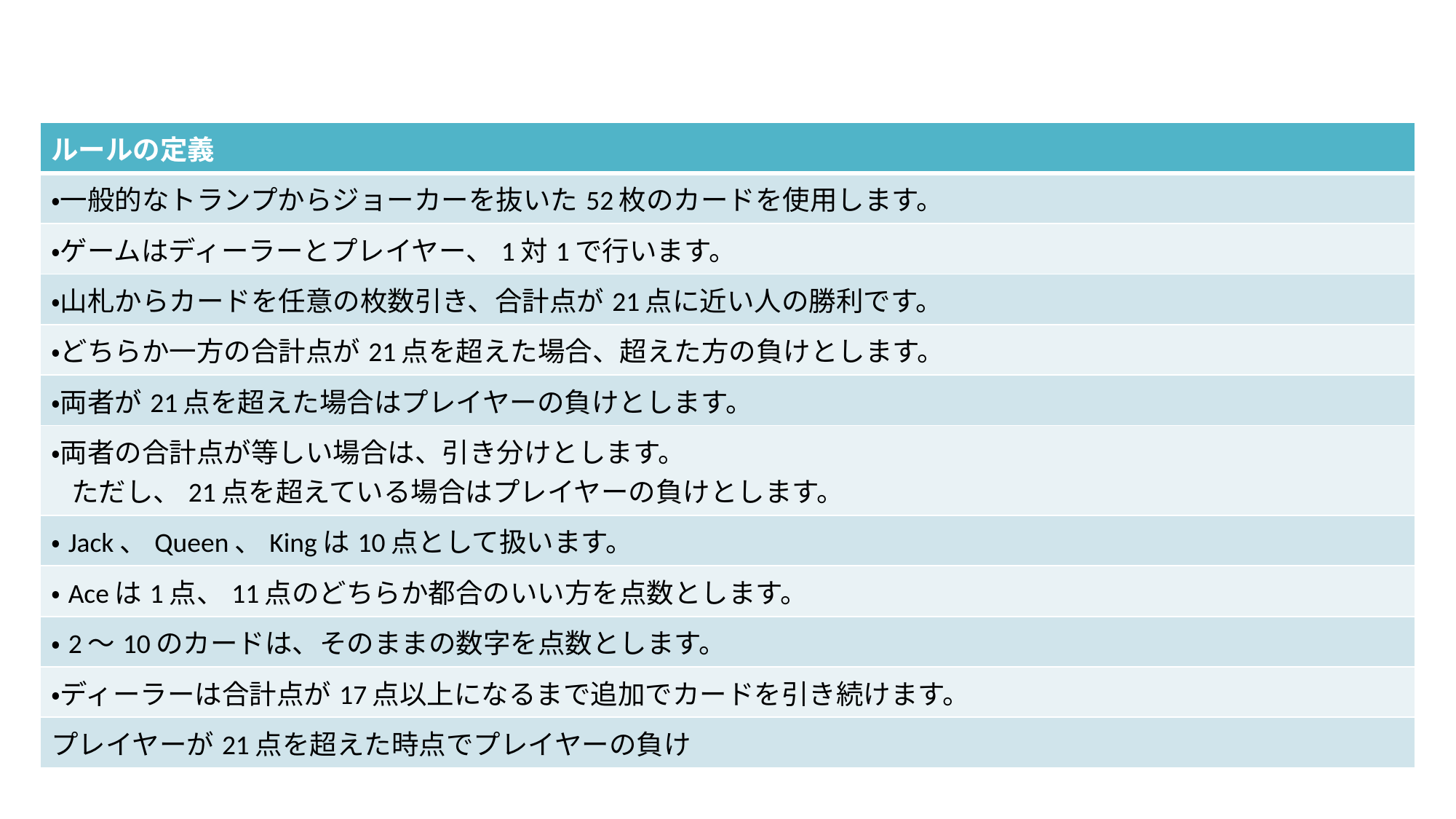

| ルールの定義 |
| --- |
| ・一般的なトランプからジョーカーを抜いた52枚のカードを使用します。 |
| ・ゲームはディーラーとプレイヤー、1対1で行います。 |
| ・山札からカードを任意の枚数引き、合計点が21点に近い人の勝利です。 |
| ・どちらか一方の合計点が21点を超えた場合、超えた方の負けとします。 |
| ・両者が21点を超えた場合はプレイヤーの負けとします。 |
| ・両者の合計点が等しい場合は、引き分けとします。 ただし、21点を超えている場合はプレイヤーの負けとします。 |
| ・Jack、Queen、Kingは10点として扱います。 |
| ・Aceは1点、11点のどちらか都合のいい方を点数とします。 |
| ・2～10のカードは、そのままの数字を点数とします。 |
| ・ディーラーは合計点が17点以上になるまで追加でカードを引き続けます。 |
| プレイヤーが21点を超えた時点でプレイヤーの負け |